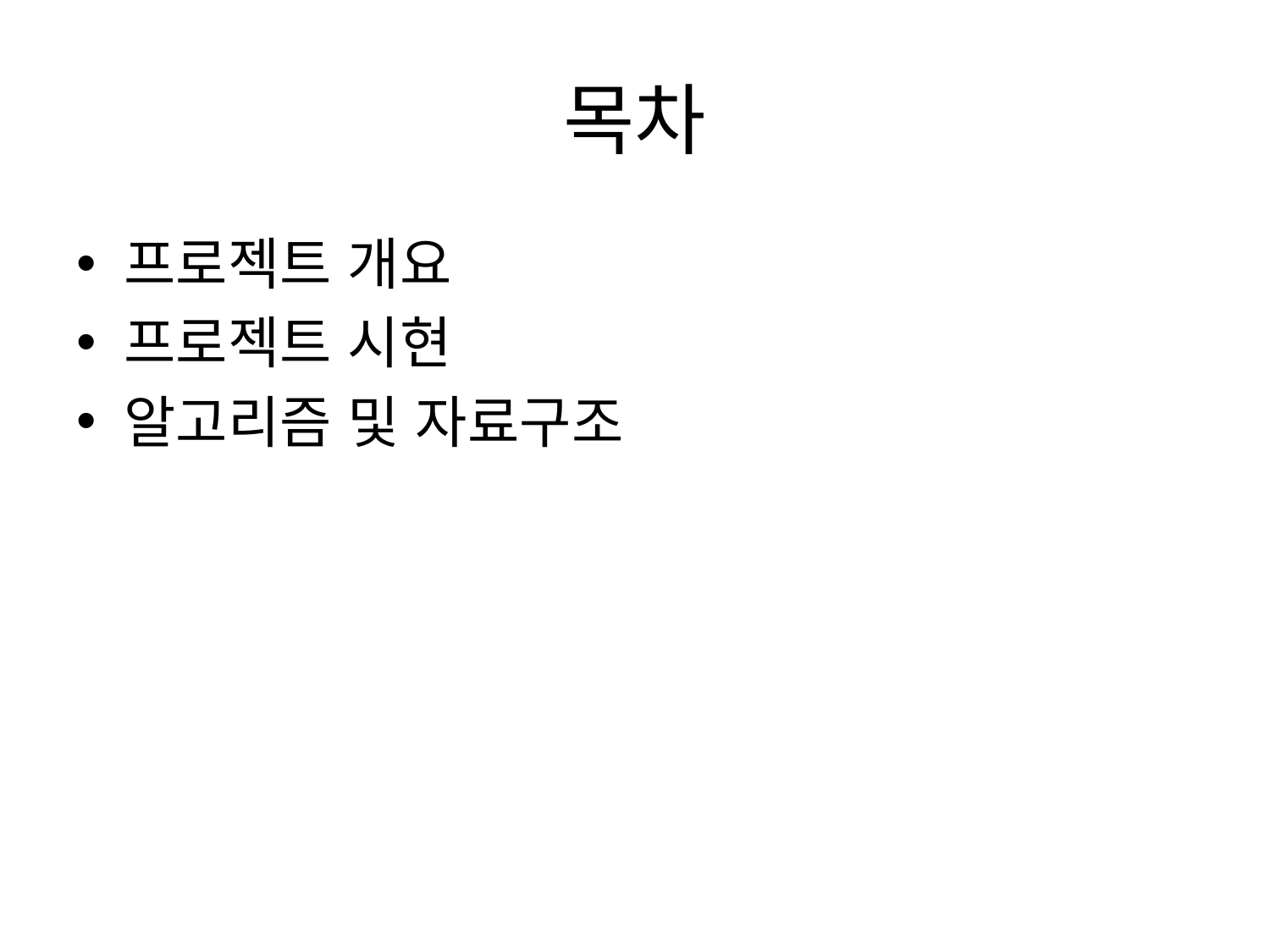

# 목차
프로젝트 개요
프로젝트 시현
알고리즘 및 자료구조